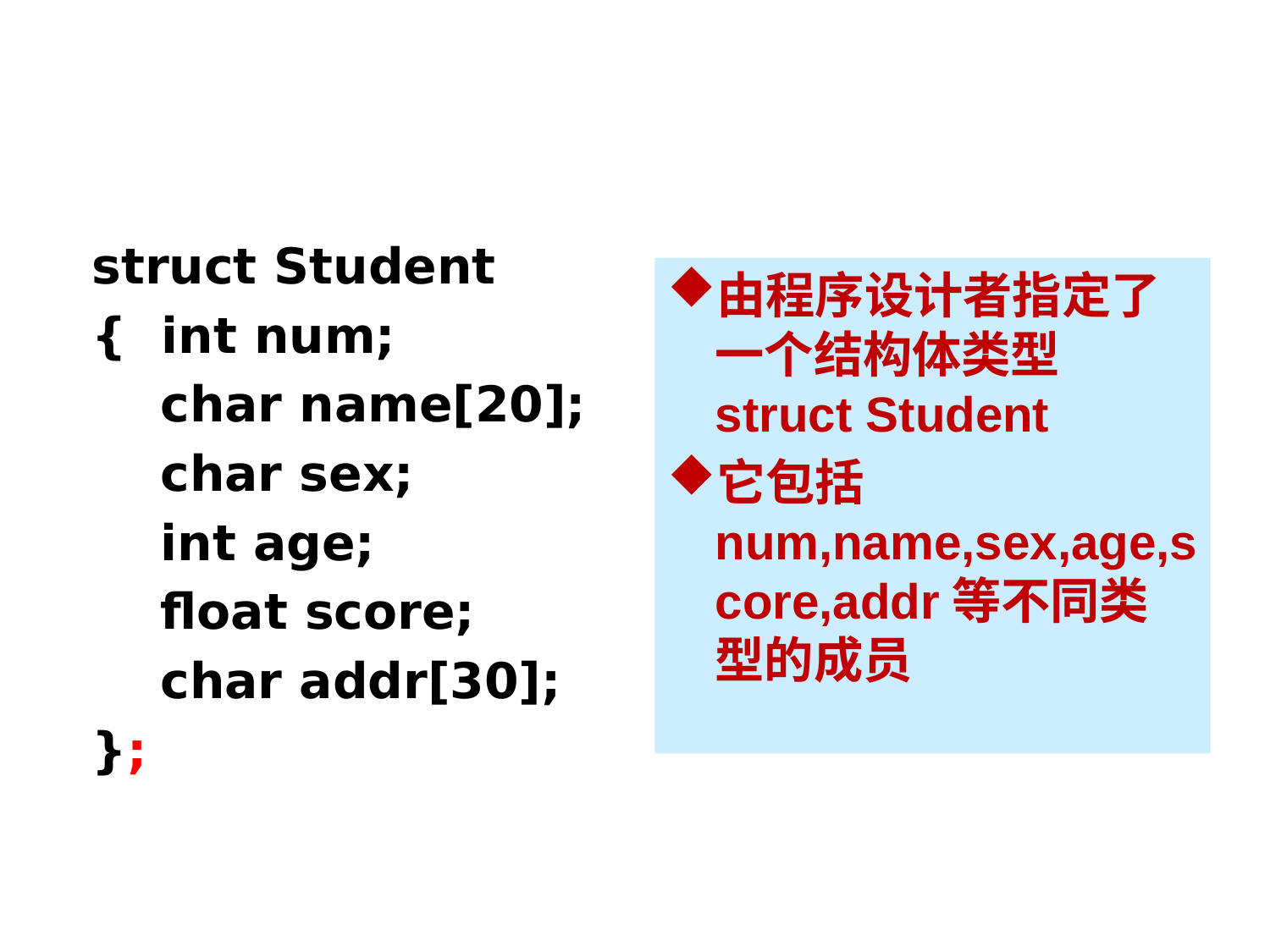

struct Student
{  int num;
    char name[20];
    char sex;
    int age;
    float score;
    char addr[30];
};
由程序设计者指定了一个结构体类型struct Student
它包括num,name,sex,age,score,addr等不同类型的成员